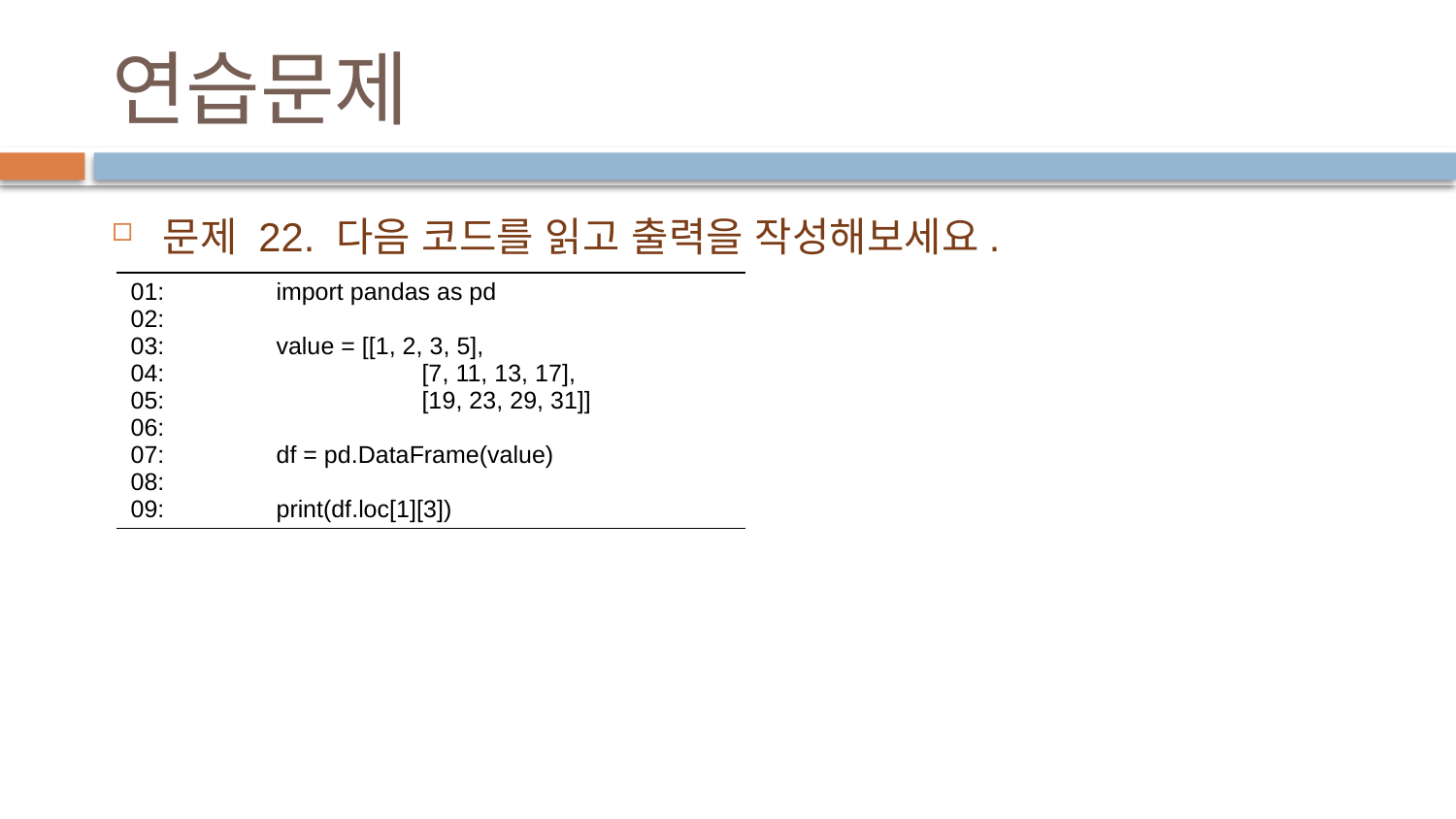

# 연습문제
문제 22. 다음 코드를 읽고 출력을 작성해보세요.
| 01: import pandas as pd 02: 03: value = [[1, 2, 3, 5], 04: [7, 11, 13, 17], 05: [19, 23, 29, 31]] 06: 07: df = pd.DataFrame(value) 08: 09: print(df.loc[1][3]) |
| --- |